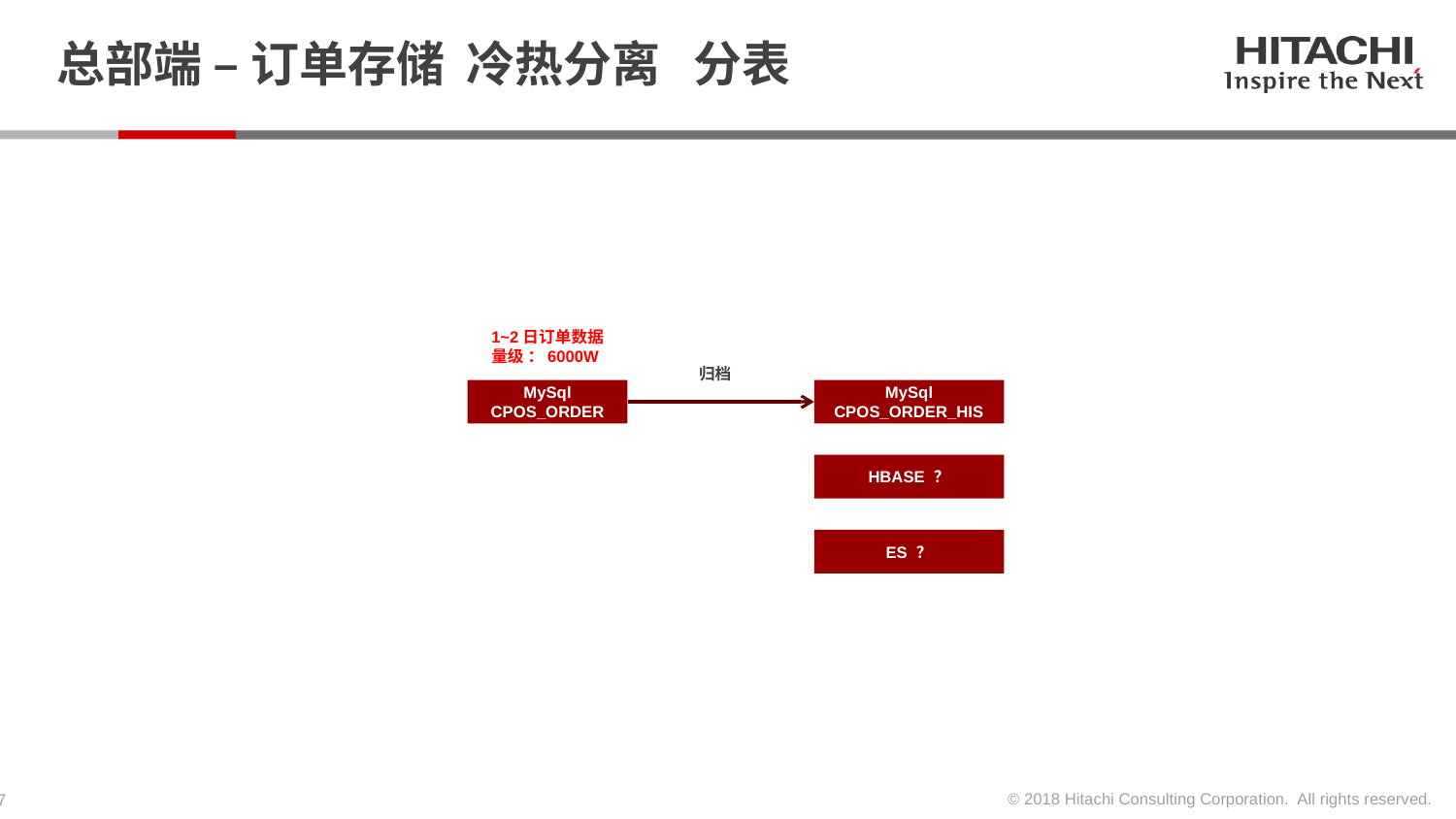

# 总部端 – 订单存储  冷热分离   分表
1~2日订单数据
量级 ：6000W
归档
MySql
CPOS_ORDER
MySql
CPOS_ORDER_HIS
HBASE ？
ES ？